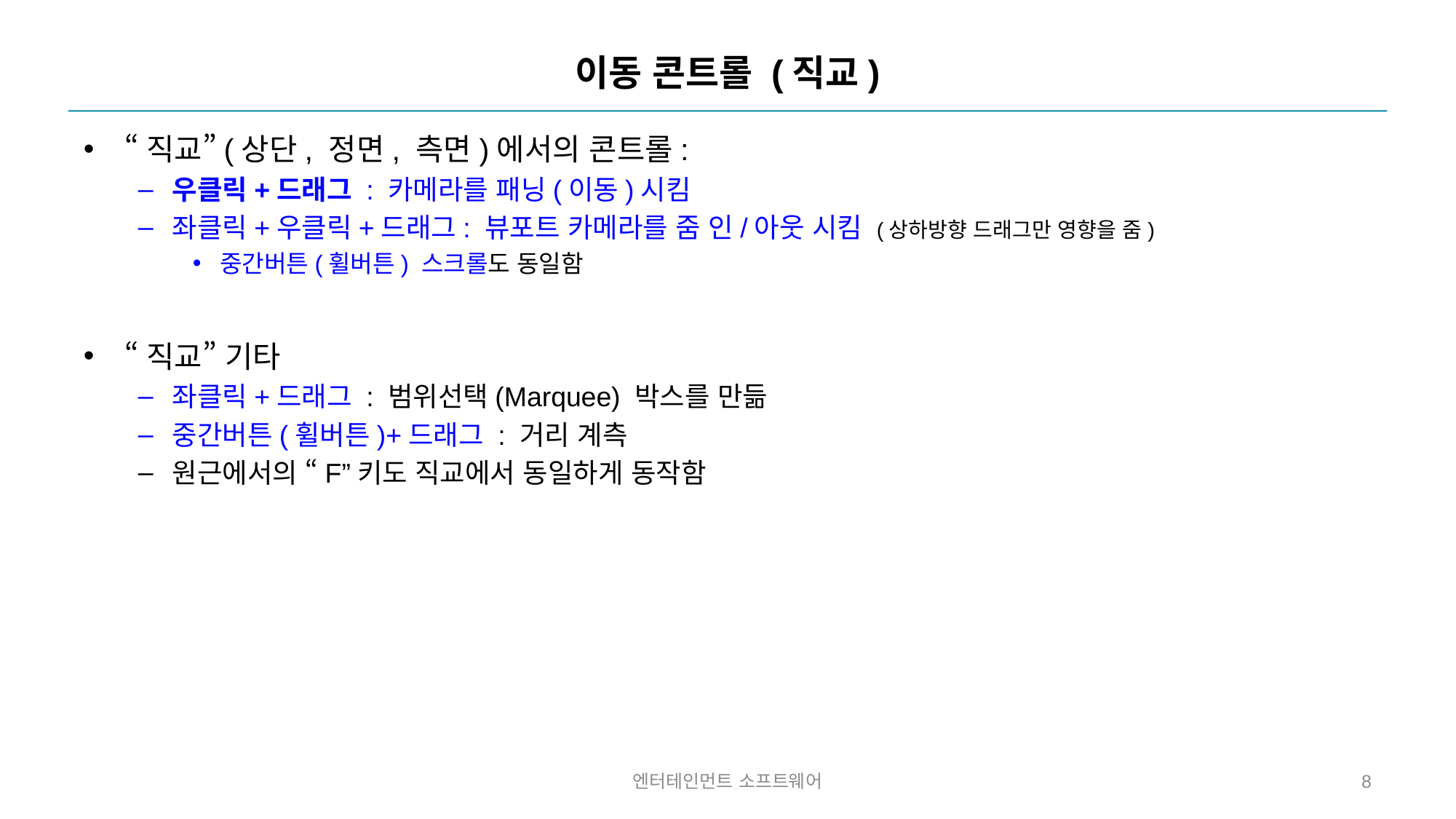

# 이동 콘트롤 (직교)
“직교”(상단, 정면, 측면)에서의 콘트롤:
우클릭+드래그 : 카메라를 패닝(이동)시킴
좌클릭+우클릭+드래그: 뷰포트 카메라를 줌 인/아웃 시킴 (상하방향 드래그만 영향을 줌)
중간버튼(휠버튼) 스크롤도 동일함

“직교” 기타
좌클릭+드래그 : 범위선택(Marquee) 박스를 만듦
중간버튼(휠버튼)+드래그 : 거리 계측
원근에서의 “F”키도 직교에서 동일하게 동작함

엔터테인먼트 소프트웨어
8